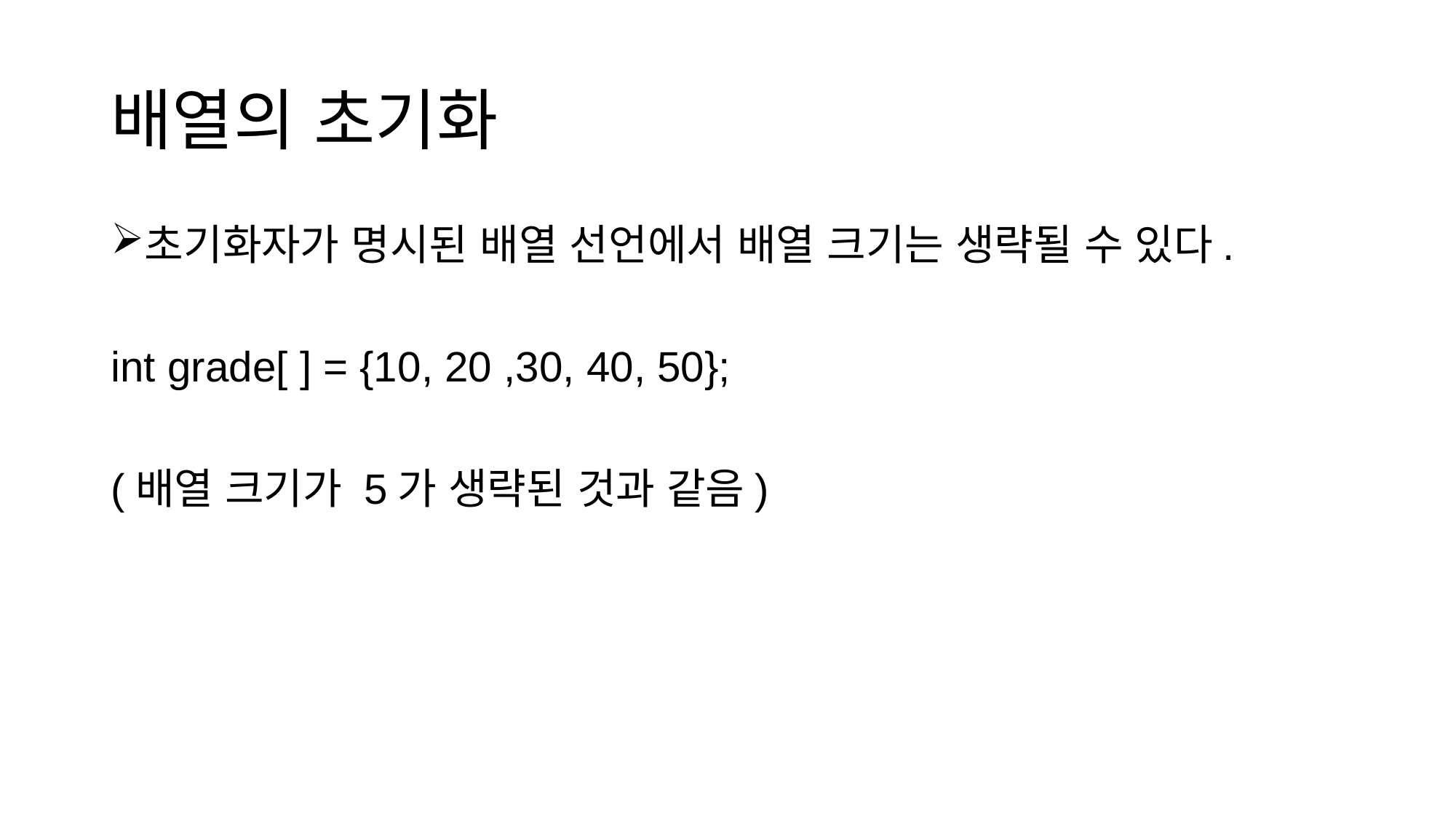

# 배열의 초기화
초기화자가 명시된 배열 선언에서 배열 크기는 생략될 수 있다.

int grade[ ] = {10, 20 ,30, 40, 50};

(배열 크기가 5가 생략된 것과 같음)